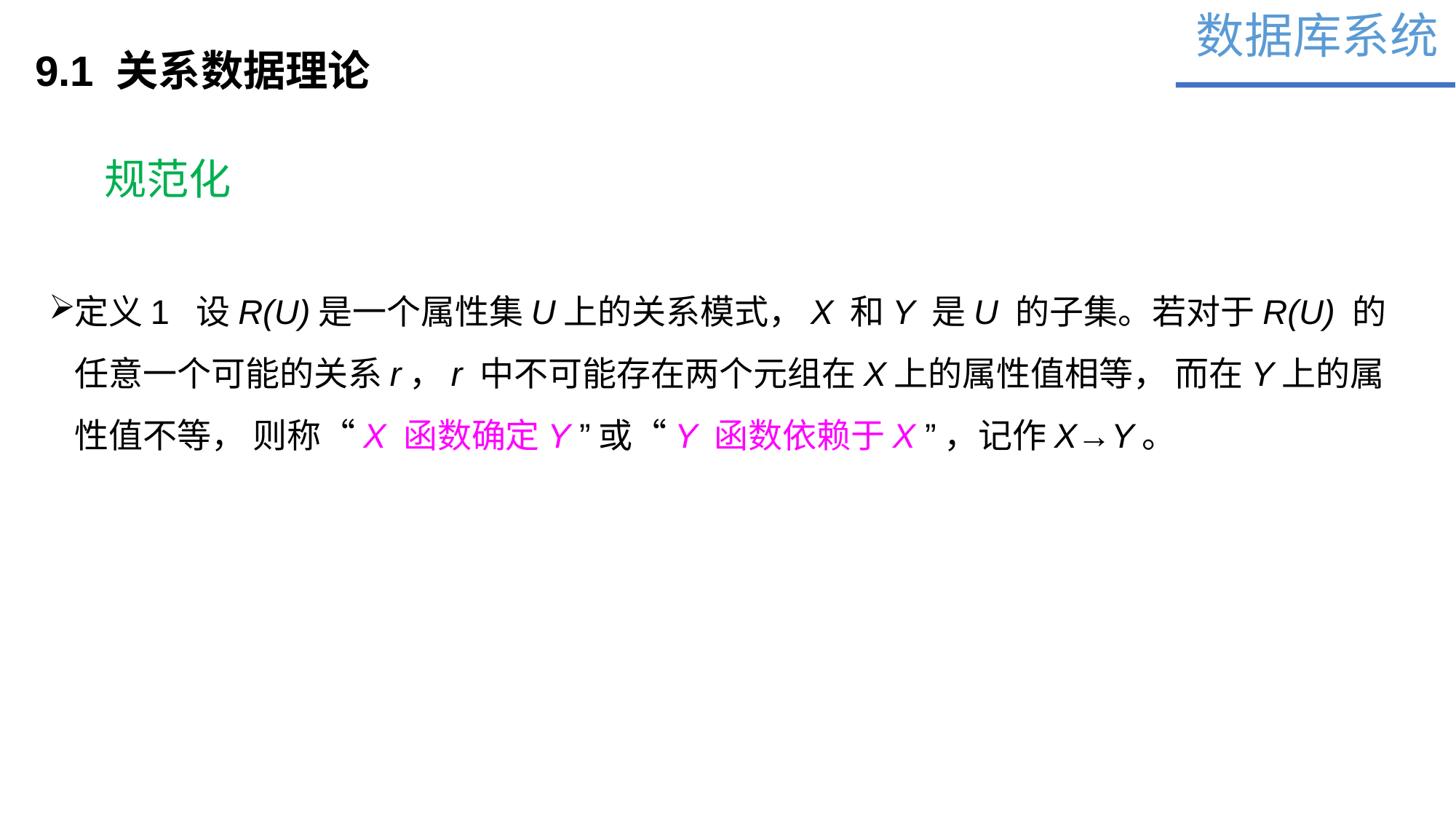

数据库系统
9.1 关系数据理论

规范化
定义1  设R(U)是一个属性集U上的关系模式，X 和Y 是U 的子集。若对于R(U) 的任意一个可能的关系r，r 中不可能存在两个元组在X上的属性值相等， 而在Y上的属性值不等， 则称“X 函数确定Y ”或“Y 函数依赖于X ”，记作X→Y。